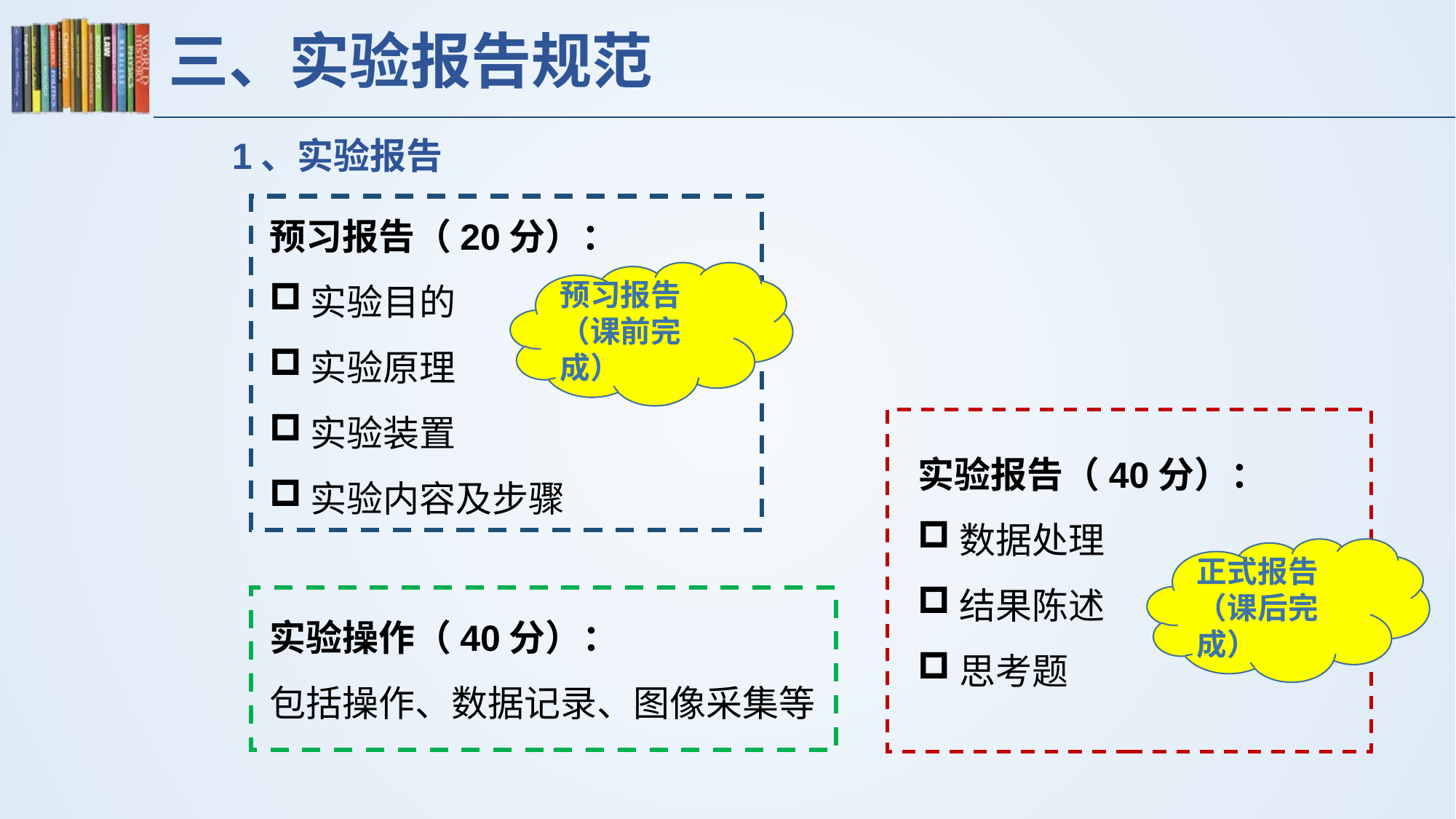

# 三、实验报告规范
1、实验报告
预习报告（20分）：
实验目的
实验原理
实验装置
实验内容及步骤

预习报告
（课前完成）

实验报告（40分）：
数据处理
结果陈述
思考题
正式报告
（课后完成）

实验操作（40分）：
包括操作、数据记录、图像采集等